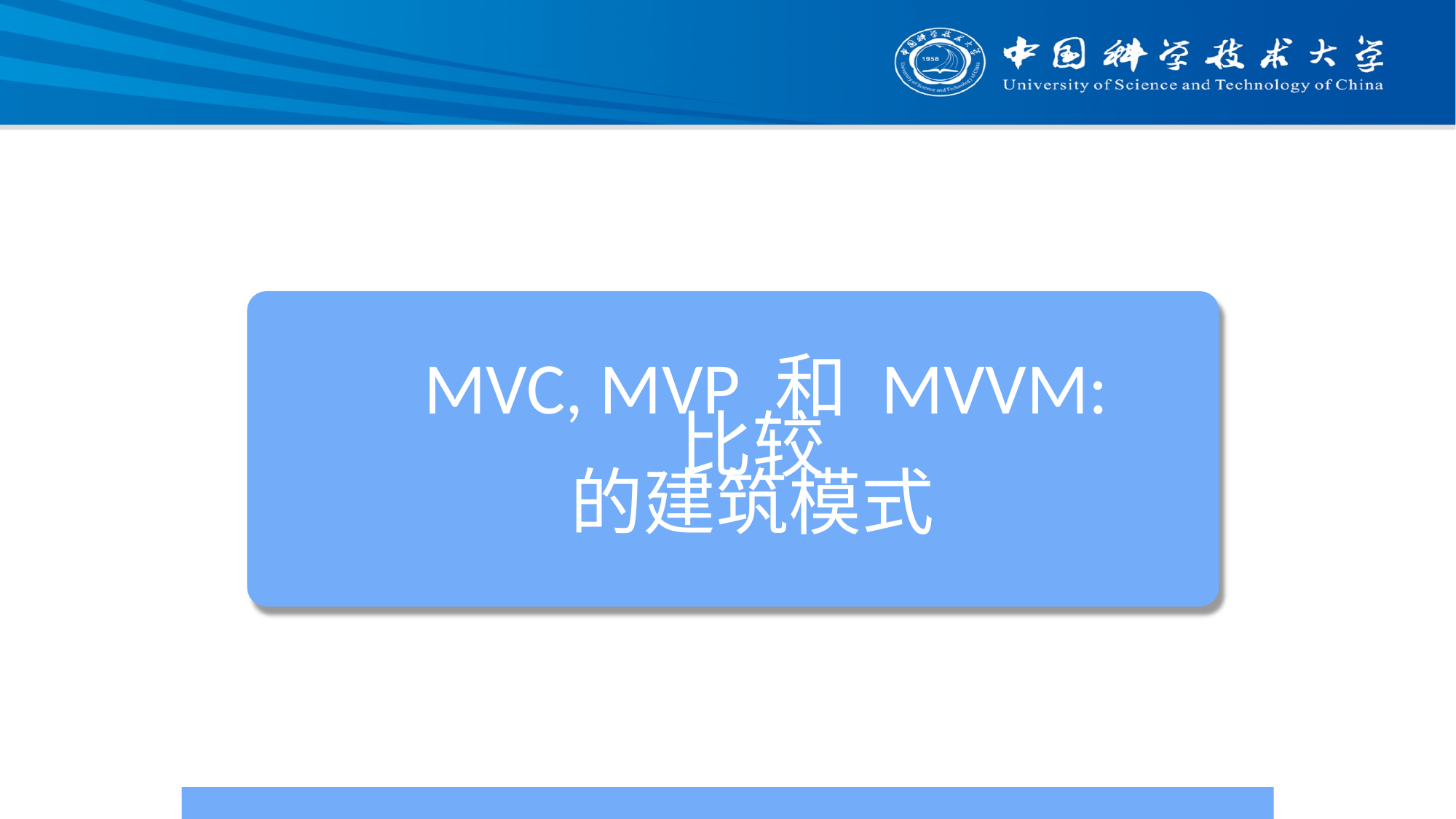

# MVC, MVP 和 MVVM: 比较 的建筑模式